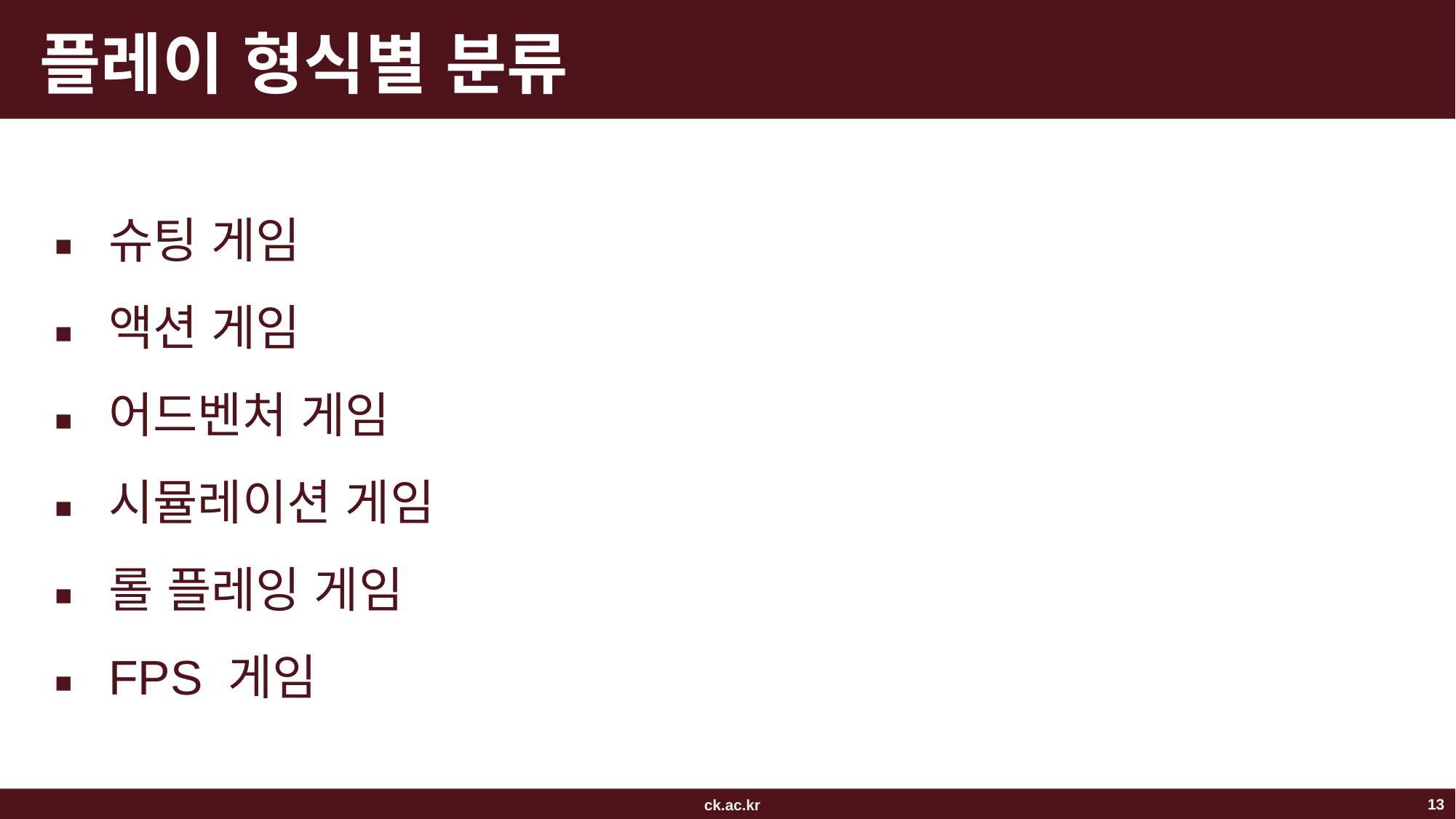

# 플레이 형식별 분류
슈팅 게임
액션 게임
어드벤처 게임
시뮬레이션 게임
롤 플레잉 게임
FPS 게임
13
ck.ac.kr